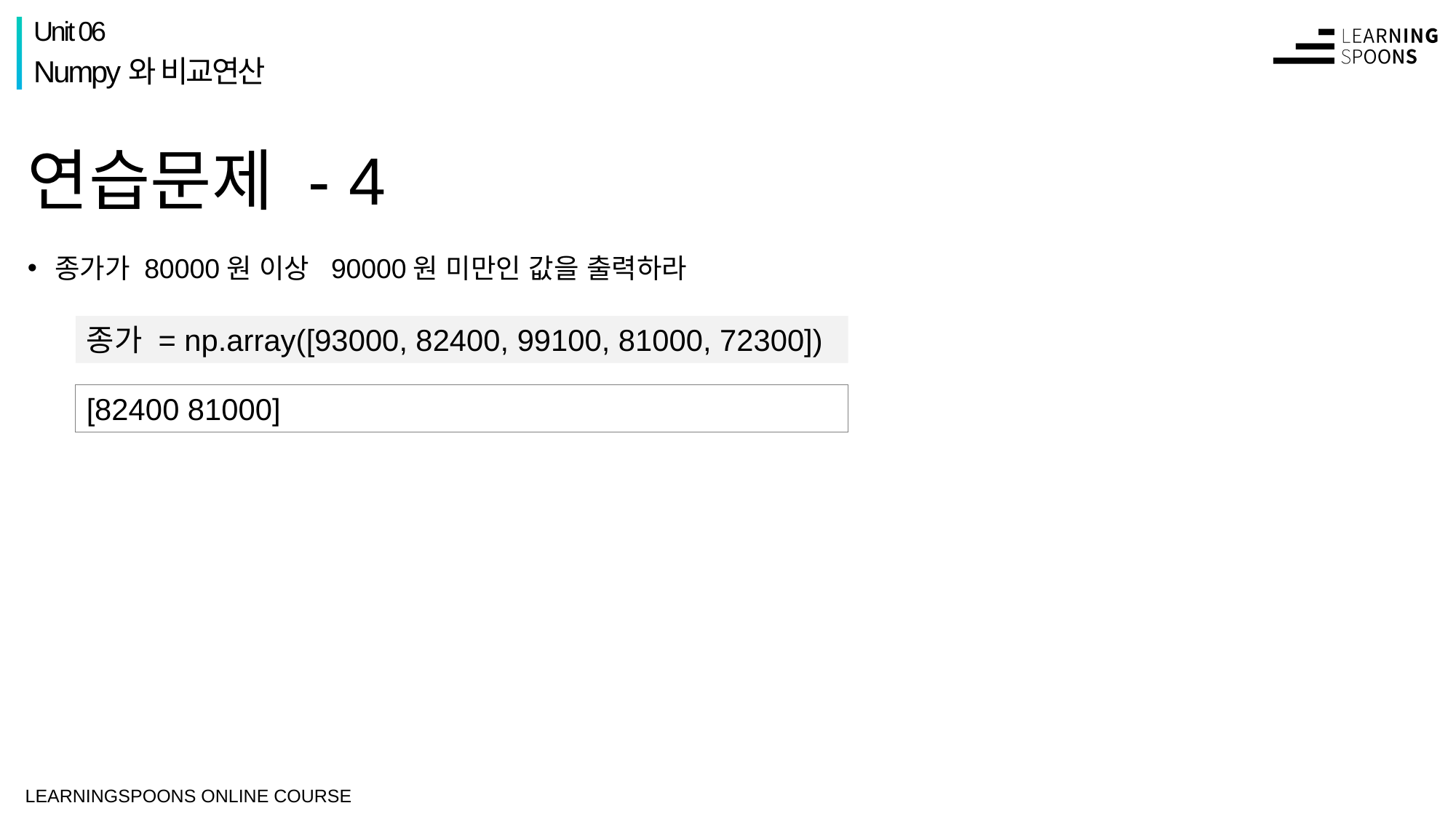

Unit 06
Numpy와 비교연산
# 연습문제 - 4
종가가 80000원 이상  90000원 미만인 값을 출력하라
종가 = np.array([93000, 82400, 99100, 81000, 72300])
[82400 81000]